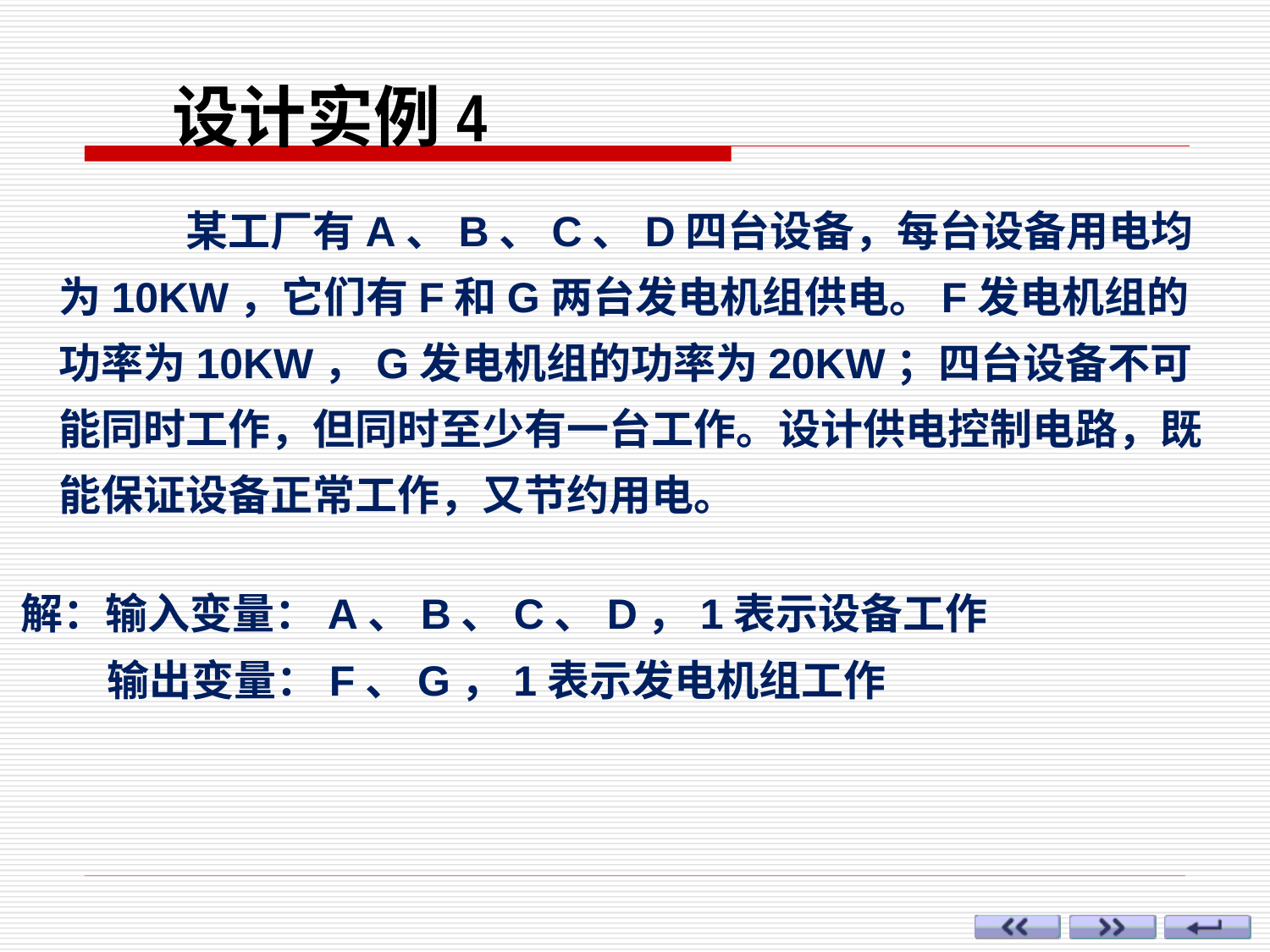

# 设计实例4
	某工厂有A、B、C、D四台设备，每台设备用电均为10KW，它们有F和G两台发电机组供电。F发电机组的功率为10KW，G发电机组的功率为20KW；四台设备不可能同时工作，但同时至少有一台工作。设计供电控制电路，既能保证设备正常工作，又节约用电。
解：输入变量：A、B、C、D，1表示设备工作
        输出变量：F、G，1表示发电机组工作